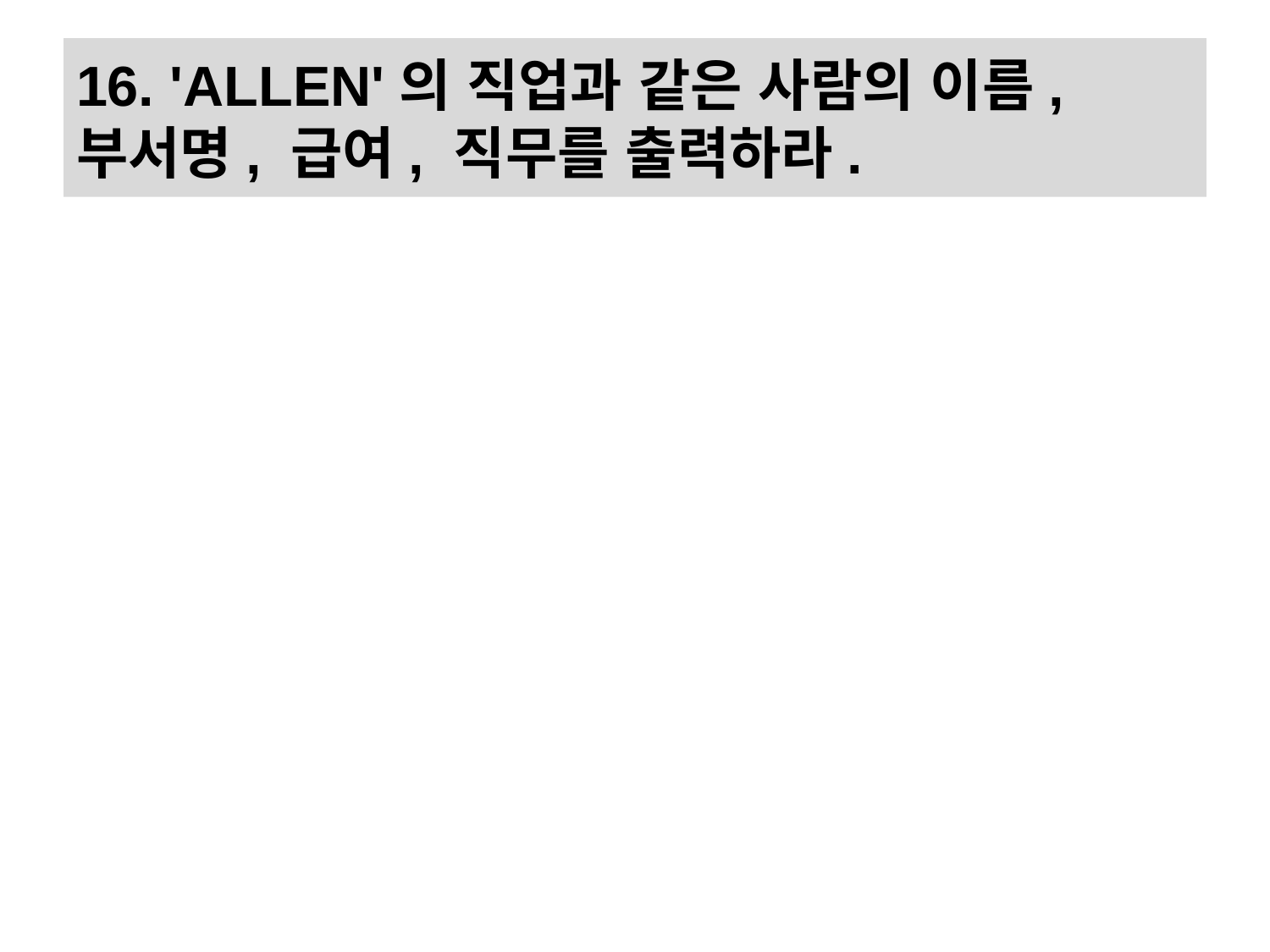

# 16. 'ALLEN'의 직업과 같은 사람의 이름, 부서명, 급여, 직무를 출력하라.